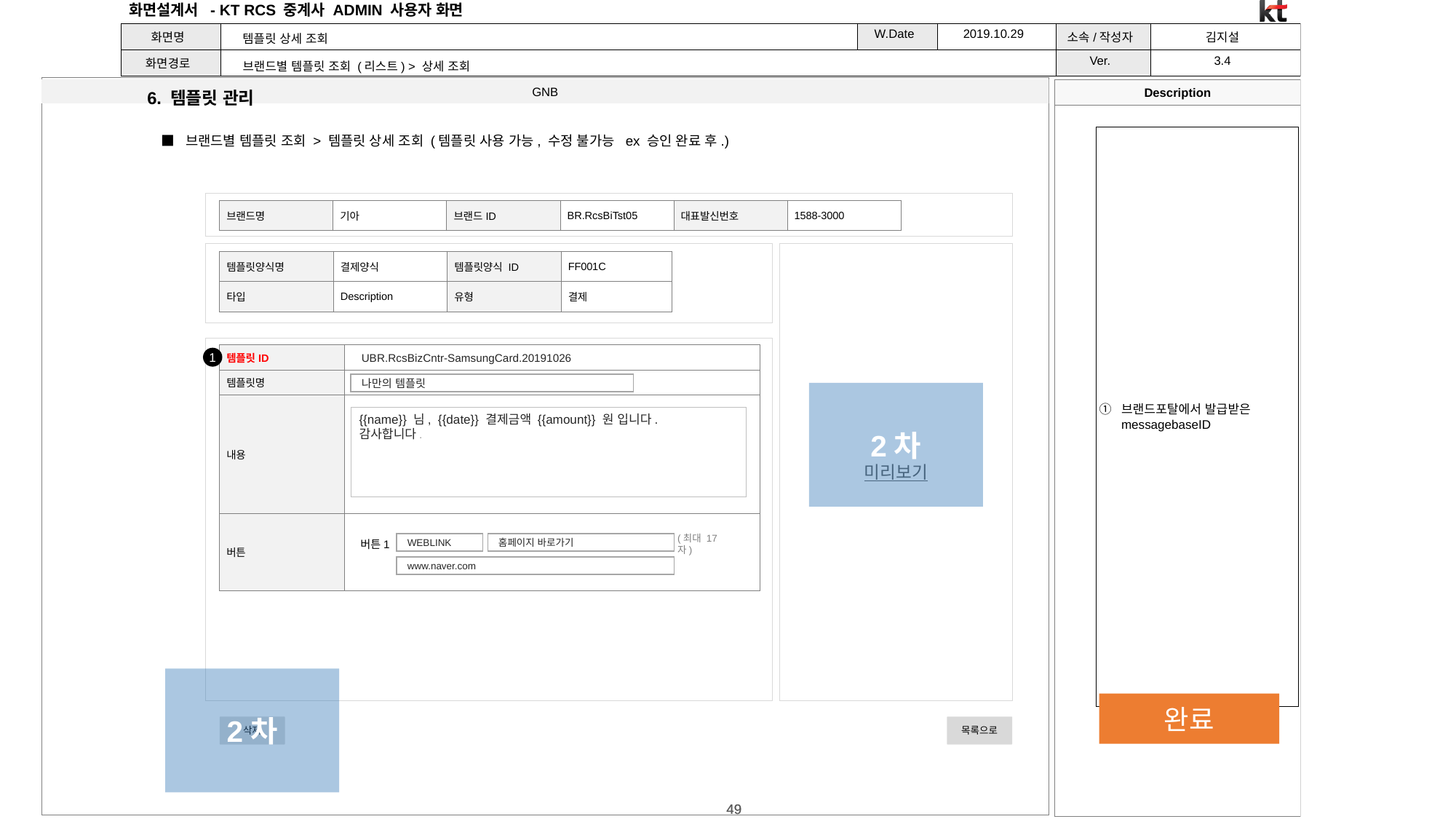

템플릿 상세 조회
브랜드별 템플릿 조회 (리스트) > 상세 조회
6. 템플릿 관리
브랜드포탈에서 발급받은 messagebaseID
■  브랜드별 템플릿 조회 > 템플릿 상세 조회 (템플릿 사용 가능, 수정 불가능  ex 승인 완료 후.)

| 브랜드명 | 기아 | 브랜드ID | BR.RcsBiTst05 | 대표발신번호 | 1588-3000 |
| --- | --- | --- | --- | --- | --- |
미리보기

| 템플릿양식명 | 결제양식 | 템플릿양식 ID | FF001C |
| --- | --- | --- | --- |
| 타입 | Description | 유형 | 결제 |

| 템플릿ID |  |
| --- | --- |
| 템플릿명 |  |
| 내용 |  |
| 버튼 |  |
715
UBR.RcsBizCntr-SamsungCard.20191026
나만의 템플릿
2차
{{name}} 님,  {{date}} 결제금액 {{amount}} 원 입니다.
감사합니다.
(최대 17자)
버튼1
WEBLINK
홈페이지 바로가기
www.naver.com
2차
완료
삭제
목록으로